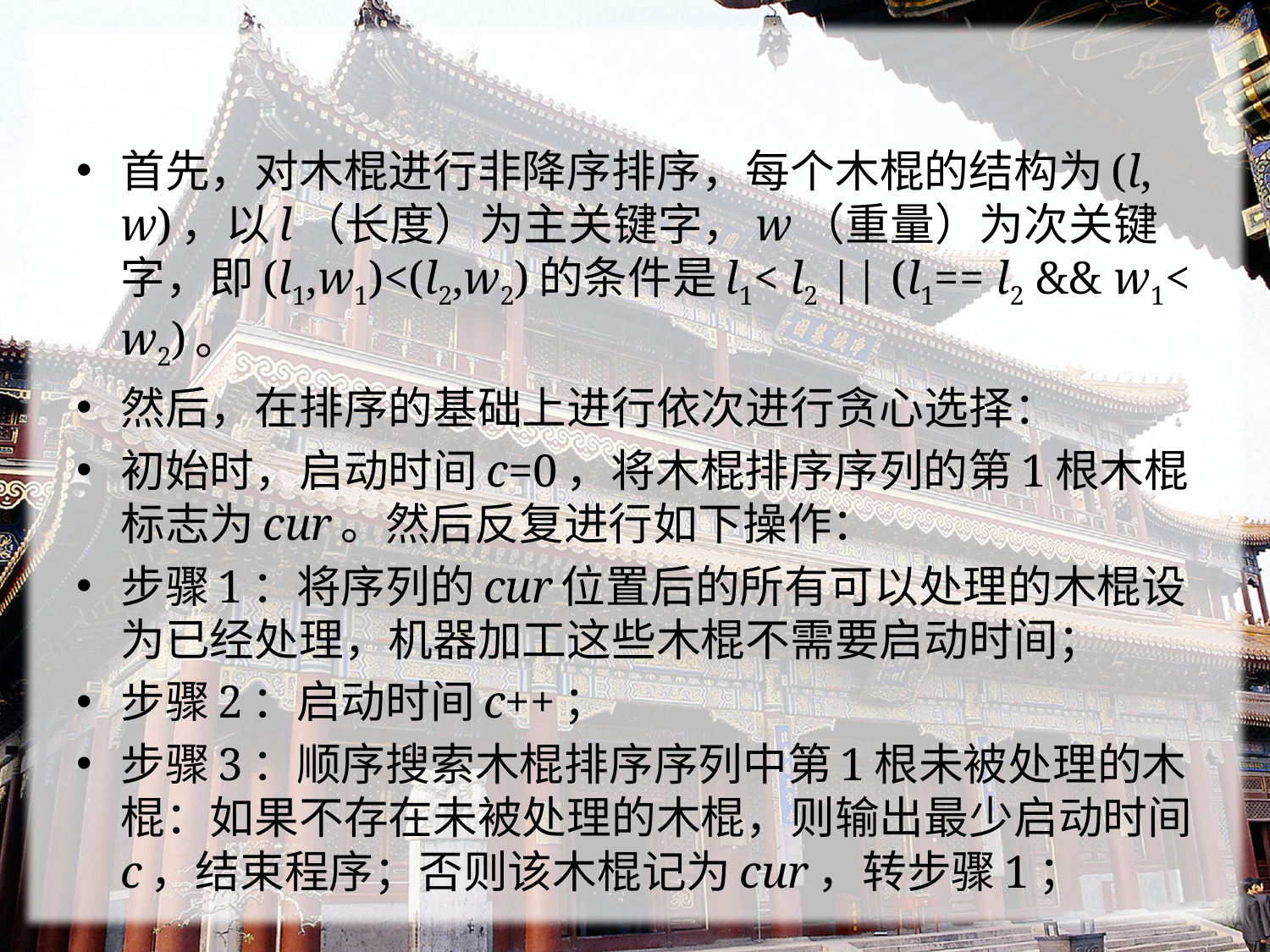

#
首先，对木棍进行非降序排序，每个木棍的结构为(l, w)，以l（长度）为主关键字，w（重量）为次关键字，即(l1,w1)<(l2,w2)的条件是l1< l2 || (l1== l2 && w1< w2)。
然后，在排序的基础上进行依次进行贪心选择：
初始时，启动时间c=0，将木棍排序序列的第1根木棍标志为cur。然后反复进行如下操作：
步骤1：将序列的cur位置后的所有可以处理的木棍设为已经处理，机器加工这些木棍不需要启动时间；
步骤2：启动时间c++；
步骤3：顺序搜索木棍排序序列中第1根未被处理的木棍：如果不存在未被处理的木棍，则输出最少启动时间c，结束程序；否则该木棍记为cur，转步骤1；